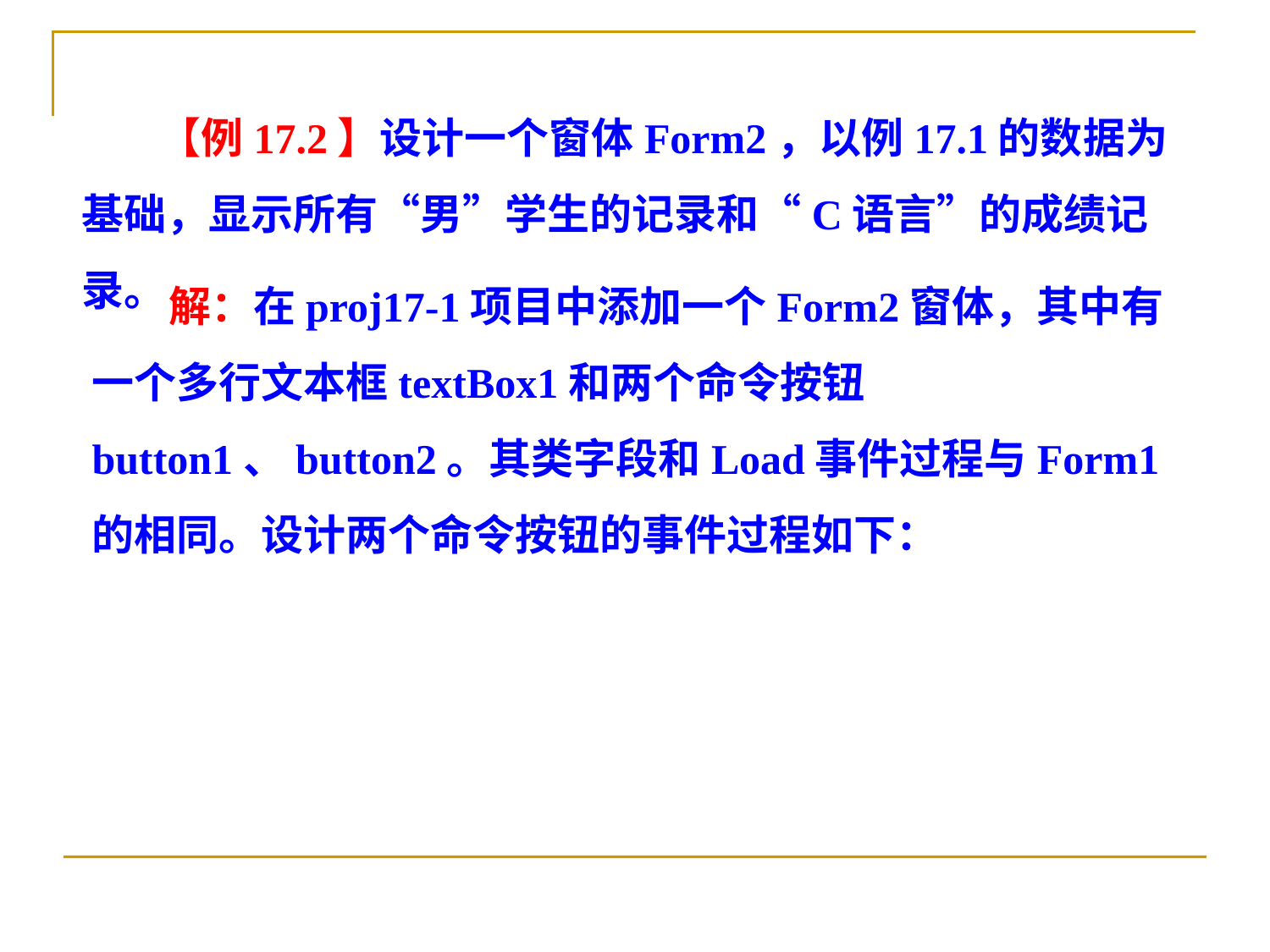

【例17.2】设计一个窗体Form2，以例17.1的数据为基础，显示所有“男”学生的记录和“C语言”的成绩记录。
       解：在proj17-1项目中添加一个Form2窗体，其中有一个多行文本框textBox1和两个命令按钮button1、button2。其类字段和Load事件过程与Form1的相同。设计两个命令按钮的事件过程如下：